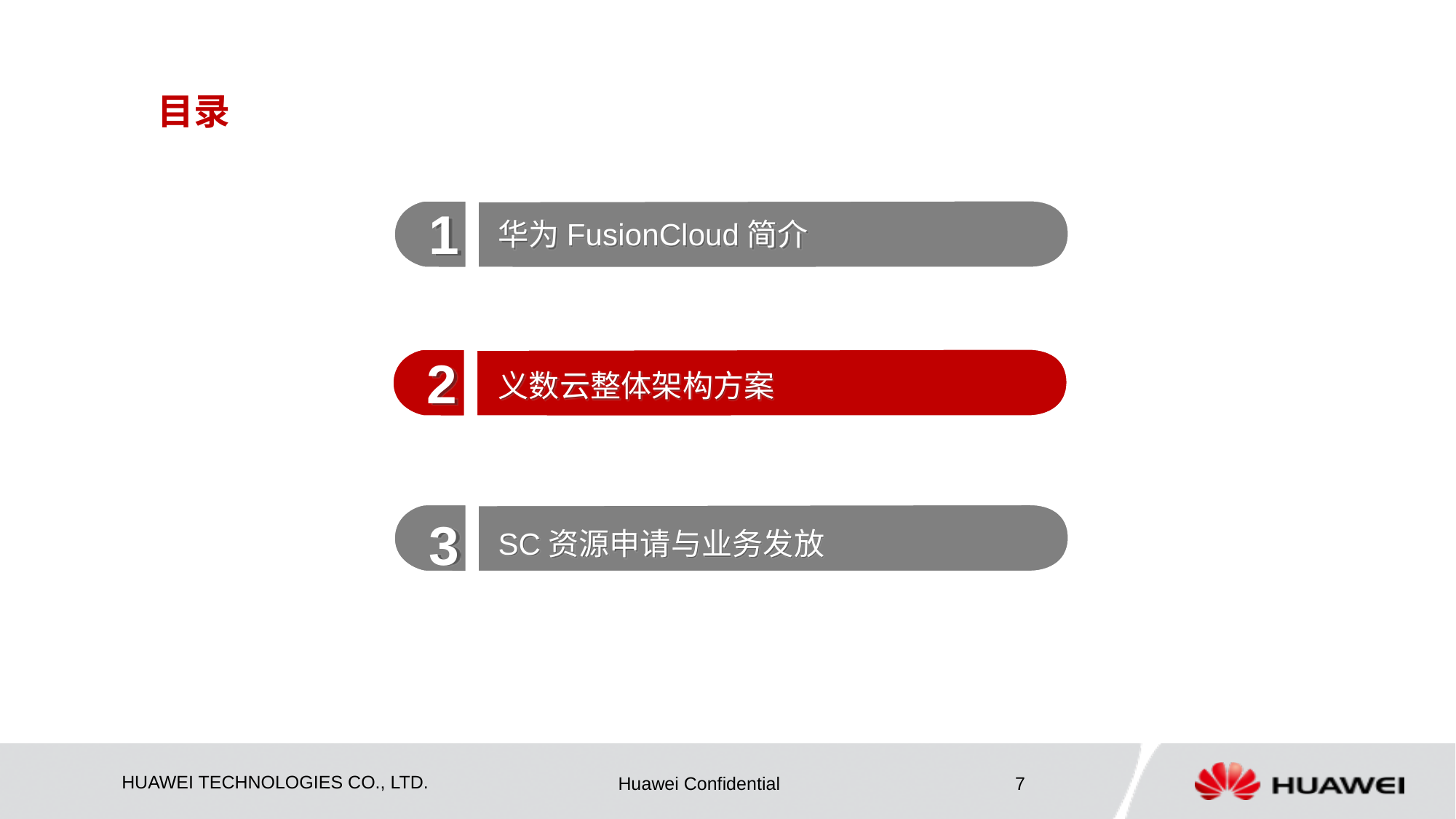

# 目录
1

华为FusionCloud简介
2

义数云整体架构方案

3
SC资源申请与业务发放